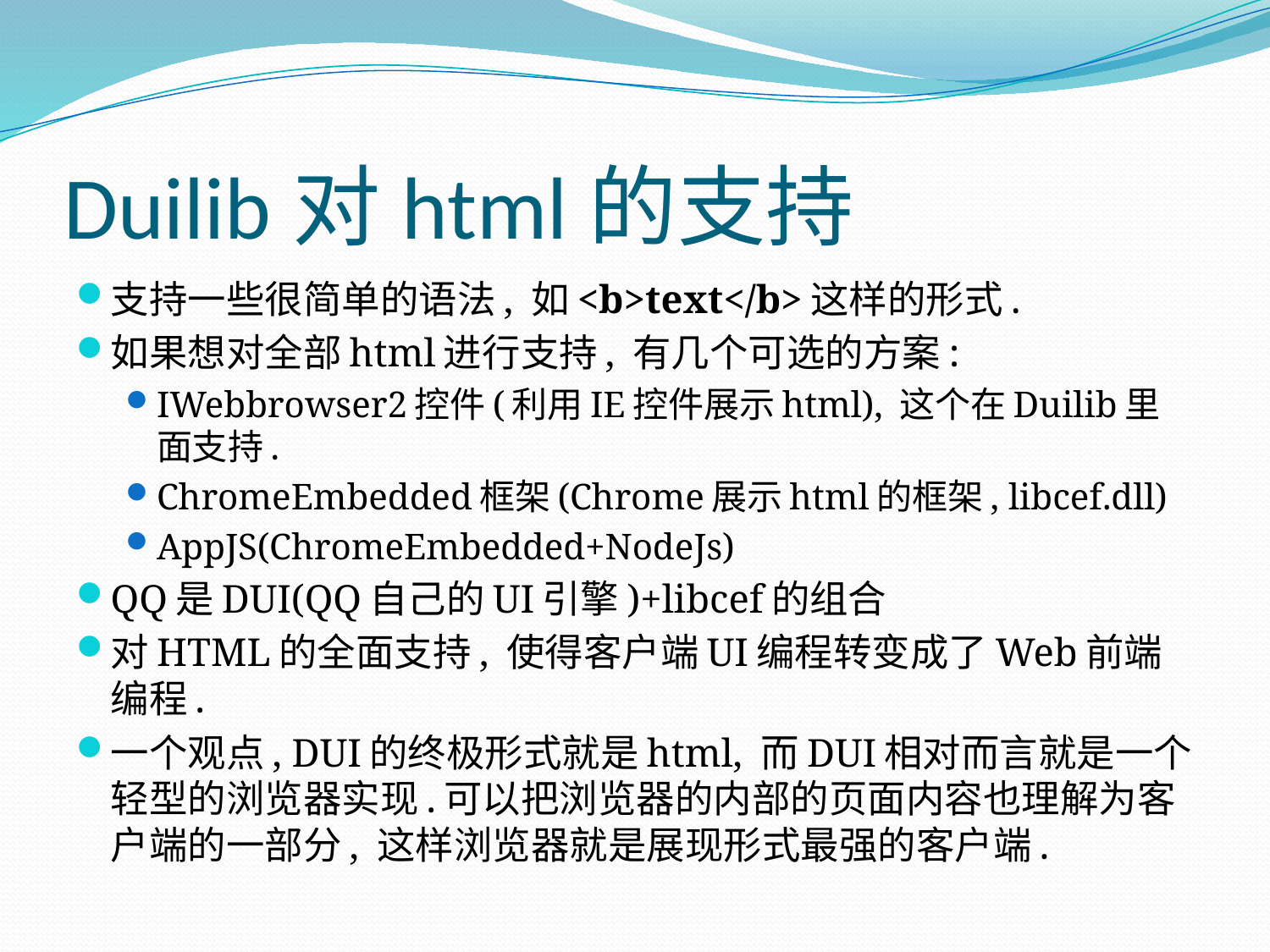

# Duilib对html的支持
支持一些很简单的语法, 如<b>text</b>这样的形式.
如果想对全部html进行支持, 有几个可选的方案:
IWebbrowser2控件(利用IE控件展示html), 这个在Duilib里面支持.
ChromeEmbedded框架(Chrome展示html的框架, libcef.dll)
AppJS(ChromeEmbedded+NodeJs)
QQ是DUI(QQ自己的UI引擎)+libcef的组合
对HTML的全面支持, 使得客户端UI编程转变成了Web前端编程.
一个观点, DUI的终极形式就是html, 而DUI相对而言就是一个轻型的浏览器实现.可以把浏览器的内部的页面内容也理解为客户端的一部分, 这样浏览器就是展现形式最强的客户端.